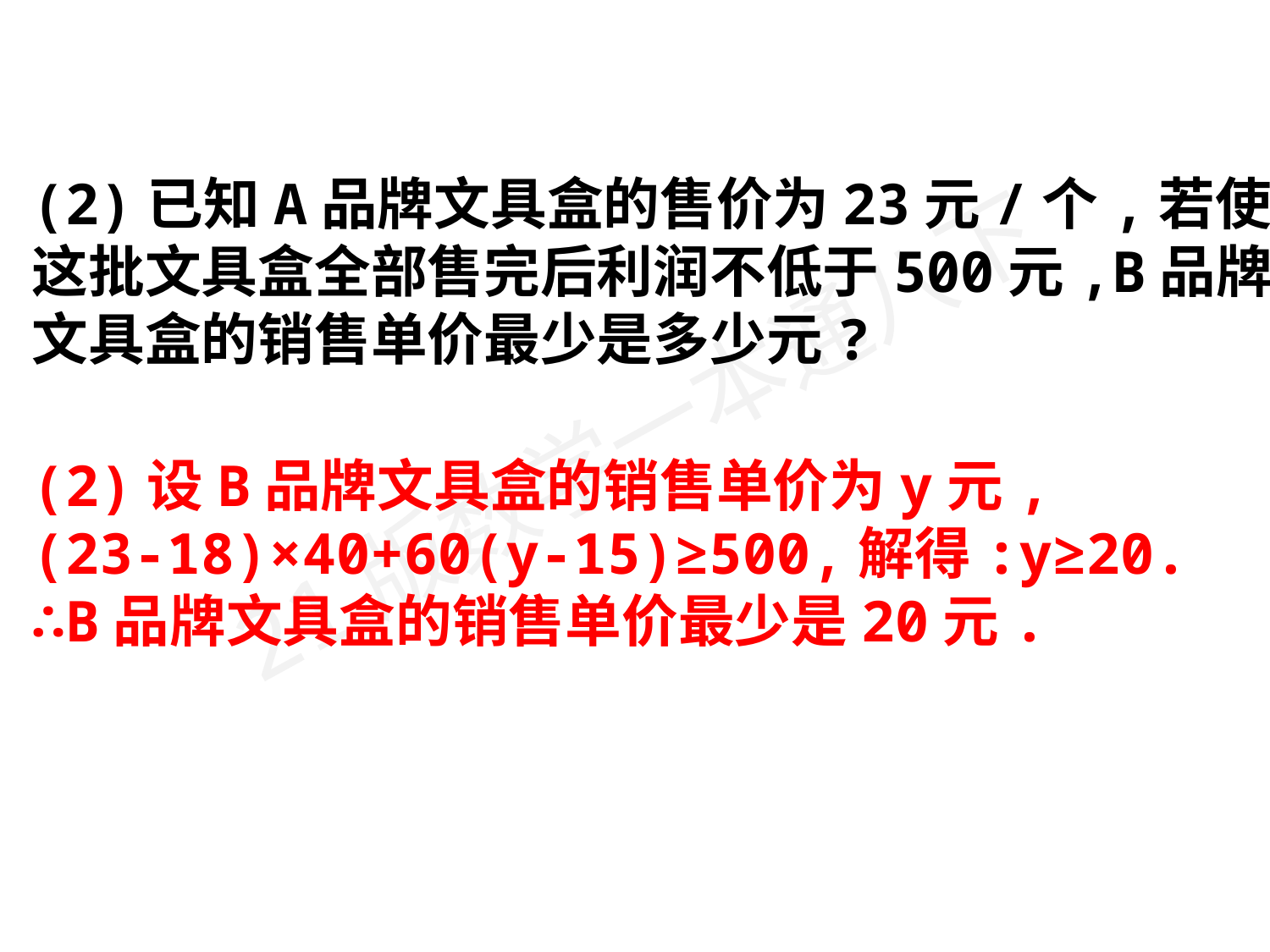

(2)已知A品牌文具盒的售价为23元/个,若使这批文具盒全部售完后利润不低于500元,B品牌文具盒的销售单价最少是多少元?
(2)设B品牌文具盒的销售单价为y元,
(23-18)×40+60(y-15)≥500,解得:y≥20.
∴B品牌文具盒的销售单价最少是20元.